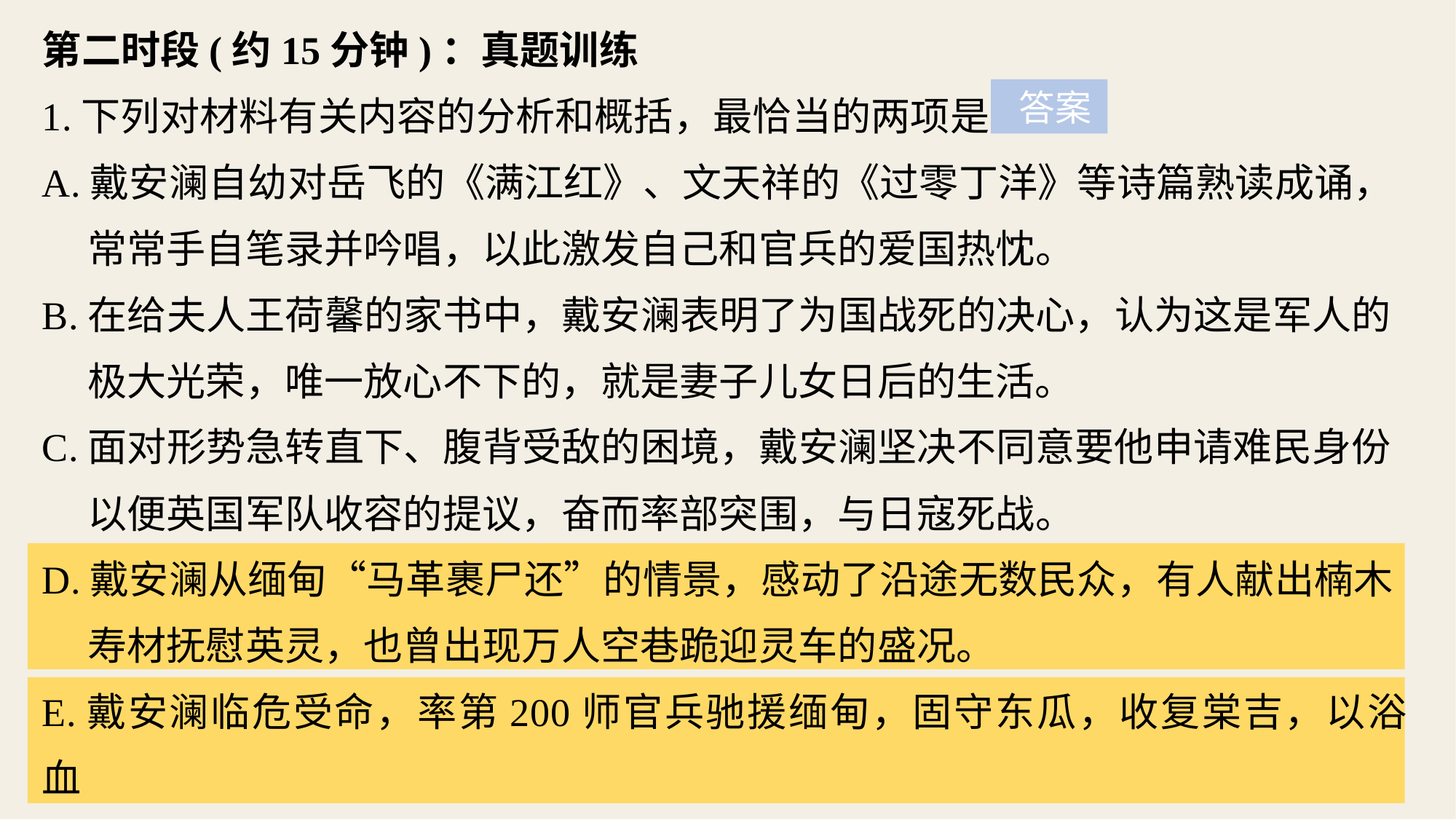

第二时段(约15分钟)：真题训练
1.下列对材料有关内容的分析和概括，最恰当的两项是
A.戴安澜自幼对岳飞的《满江红》、文天祥的《过零丁洋》等诗篇熟读成诵，
    常常手自笔录并吟唱，以此激发自己和官兵的爱国热忱。
B.在给夫人王荷馨的家书中，戴安澜表明了为国战死的决心，认为这是军人的
    极大光荣，唯一放心不下的，就是妻子儿女日后的生活。
C.面对形势急转直下、腹背受敌的困境，戴安澜坚决不同意要他申请难民身份
    以便英国军队收容的提议，奋而率部突围，与日寇死战。
D.戴安澜从缅甸“马革裹尸还”的情景，感动了沿途无数民众，有人献出楠木
    寿材抚慰英灵，也曾出现万人空巷跪迎灵车的盛况。
E.戴安澜临危受命，率第200师官兵驰援缅甸，固守东瓜，收复棠吉，以浴血
    沙场、为国捐躯的壮举，谱写了抗日救国的新《采薇》。
 答案